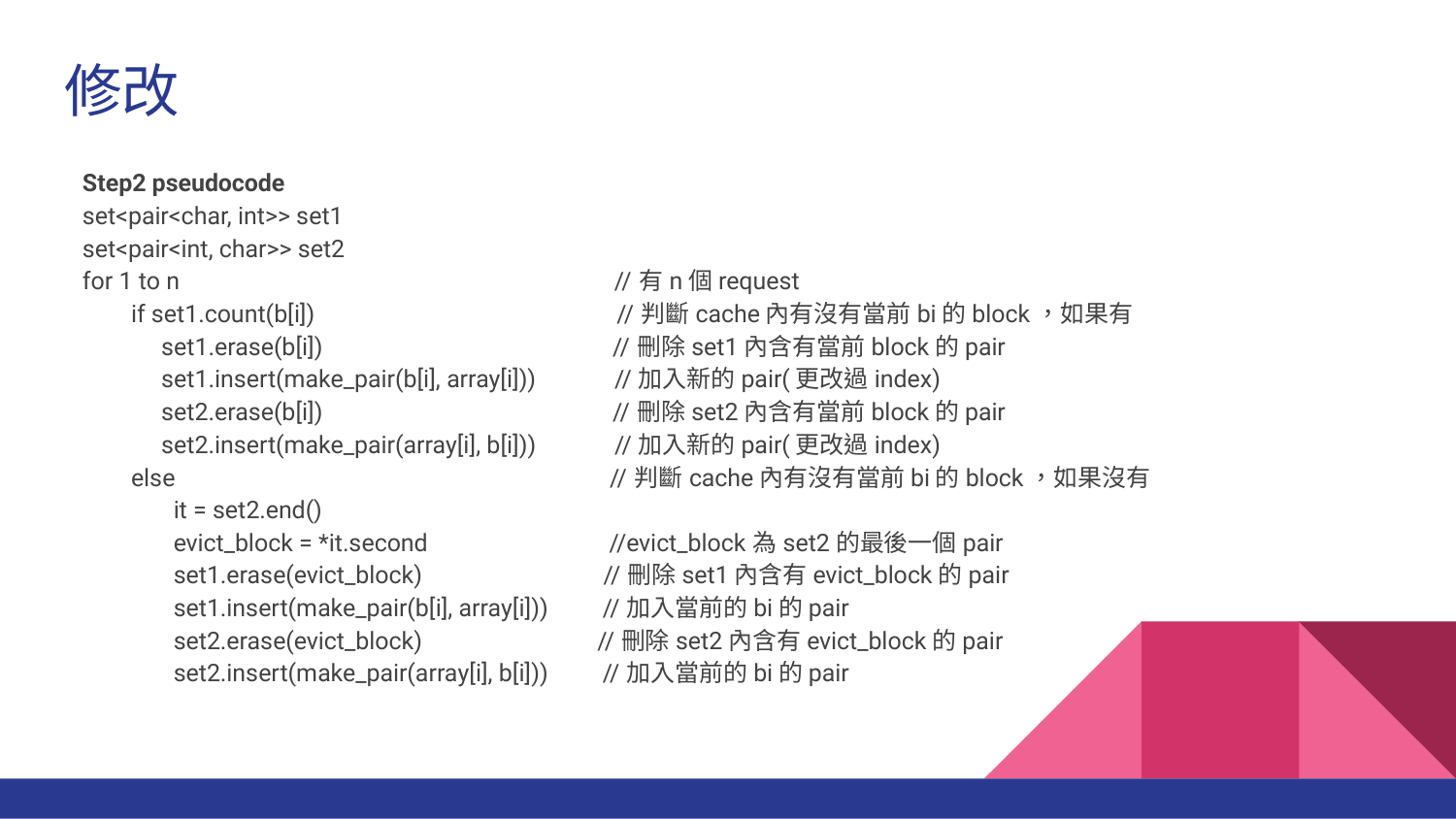

# 修改
Step2 pseudocode
set<pair<char, int>> set1
set<pair<int, char>> set2
for 1 to n                                                                        //有n個request
        if set1.count(b[i])                                                  //判斷cache內有沒有當前bi的block，如果有
             set1.erase(b[i])                                                //刪除set1內含有當前block的pair
             set1.insert(make_pair(b[i], array[i]))             //加入新的pair(更改過index)
             set2.erase(b[i])                                                //刪除set2內含有當前block的pair
             set2.insert(make_pair(array[i], b[i]))             //加入新的pair(更改過index)
        else                                                                        //判斷cache內有沒有當前bi的block，如果沒有
               it = set2.end()
               evict_block = *it.second                              //evict_block為set2的最後一個pair
               set1.erase(evict_block)                              //刪除set1內含有evict_block的pair
               set1.insert(make_pair(b[i], array[i]))         //加入當前的bi的pair
               set2.erase(evict_block)                             //刪除set2內含有evict_block的pair
               set2.insert(make_pair(array[i], b[i]))         //加入當前的bi的pair